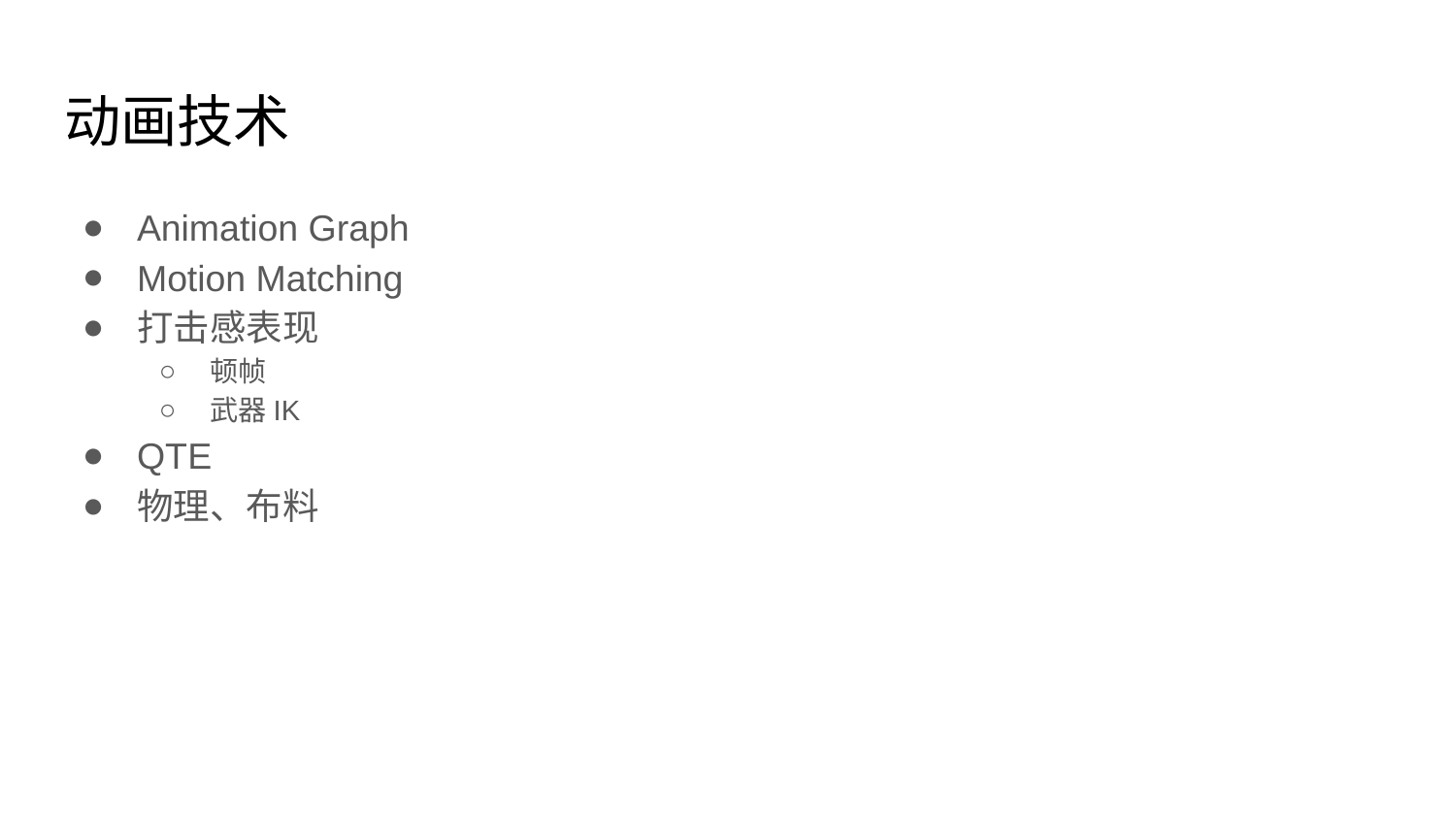

# 动画技术
Animation Graph
Motion Matching
打击感表现
顿帧
武器IK
QTE
物理、布料